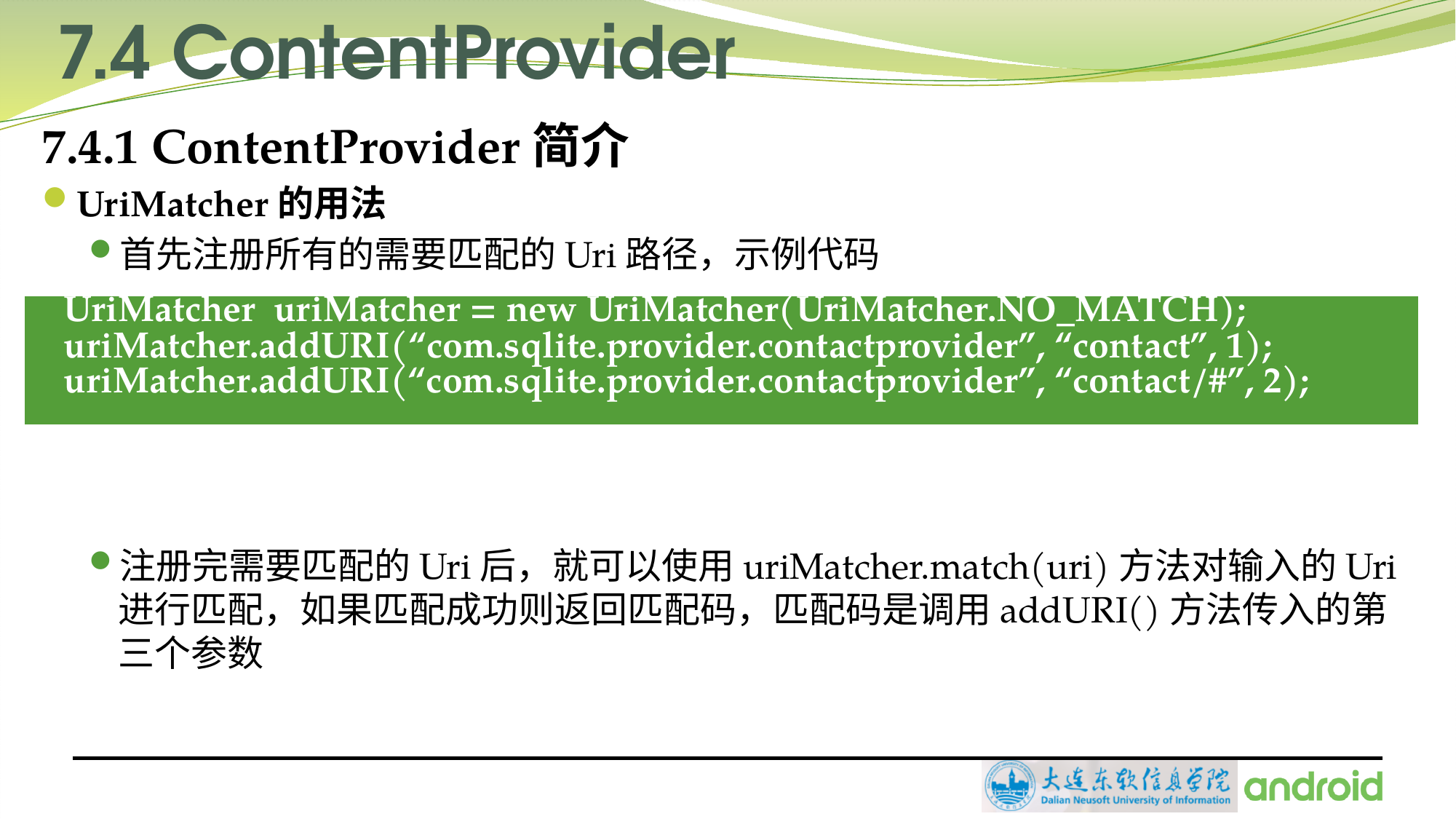

# 7.4 ContentProvider
7.4.1 ContentProvider简介
UriMatcher的用法
首先注册所有的需要匹配的Uri路径，示例代码

注册完需要匹配的Uri后，就可以使用uriMatcher.match(uri)方法对输入的Uri进行匹配，如果匹配成功则返回匹配码，匹配码是调用addURI()方法传入的第三个参数

| UriMatcher uriMatcher = new UriMatcher(UriMatcher.NO\_MATCH); uriMatcher.addURI(“com.sqlite.provider.contactprovider”, “contact”, 1); uriMatcher.addURI(“com.sqlite.provider.contactprovider”, “contact/#”, 2); |
| --- |